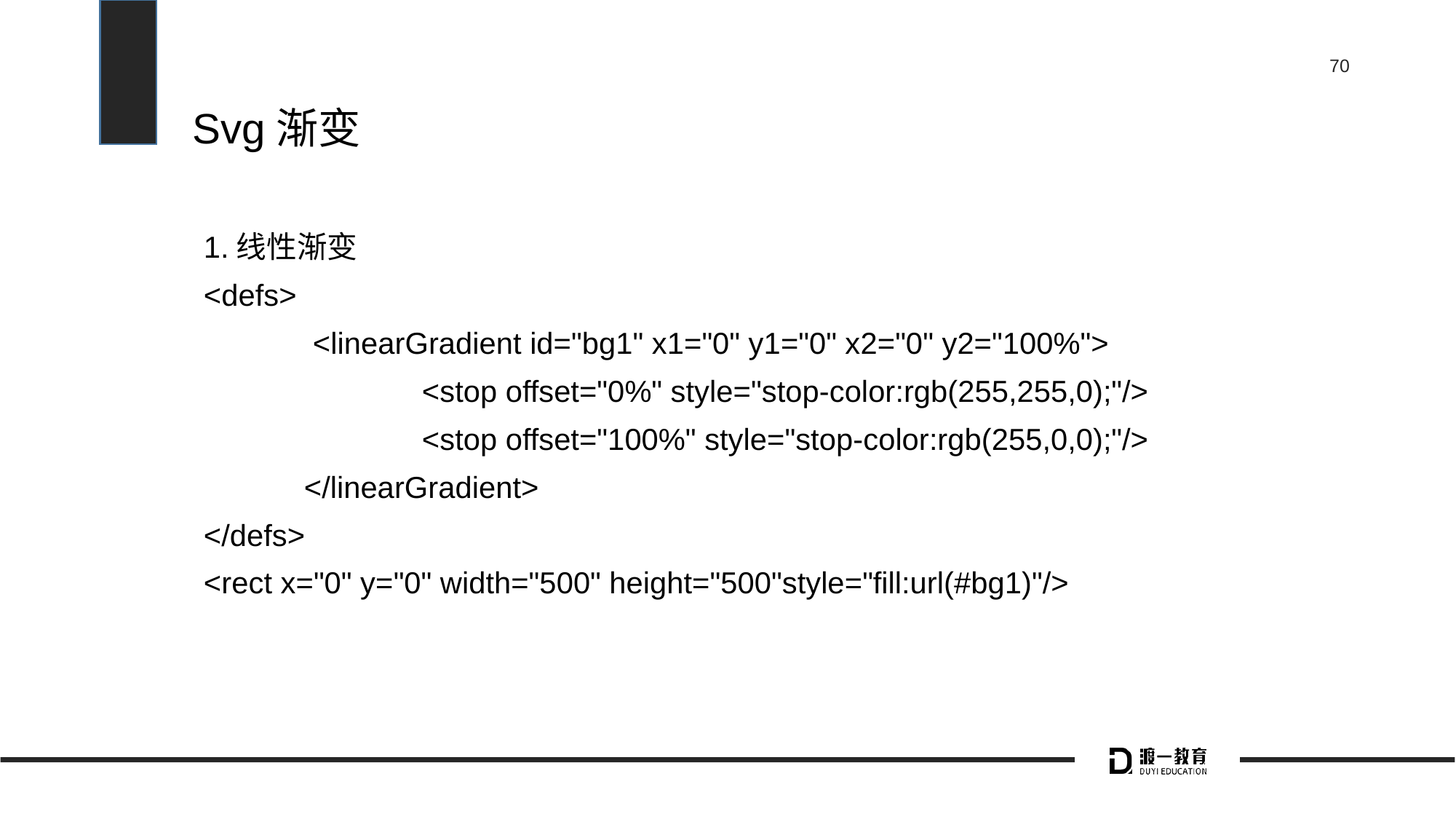

# Svg渐变
1.线性渐变
<defs>
	<linearGradient id="bg1" x1="0" y1="0" x2="0" y2="100%">
           		<stop offset="0%" style="stop-color:rgb(255,255,0);"/>
           		<stop offset="100%" style="stop-color:rgb(255,0,0);"/>
            </linearGradient>
</defs>
<rect x="0" y="0" width="500" height="500"style="fill:url(#bg1)"/>